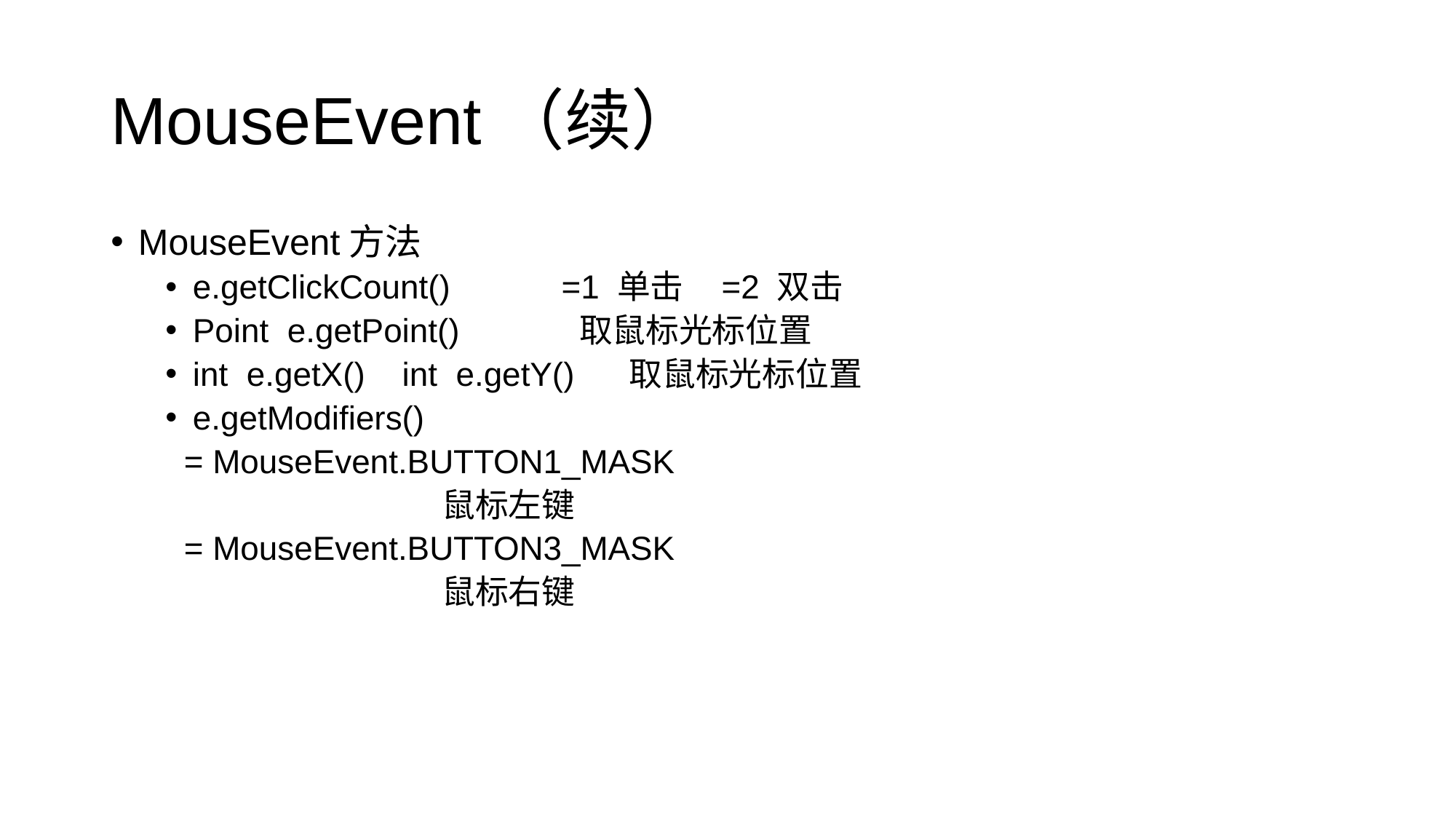

# MouseEvent（续）
MouseEvent方法
e.getClickCount()            =1 单击    =2 双击
Point  e.getPoint()            取鼠标光标位置
int  e.getX()    int  e.getY()     取鼠标光标位置
e.getModifiers()
  = MouseEvent.BUTTON1_MASK
                                    鼠标左键
  = MouseEvent.BUTTON3_MASK
                                    鼠标右键